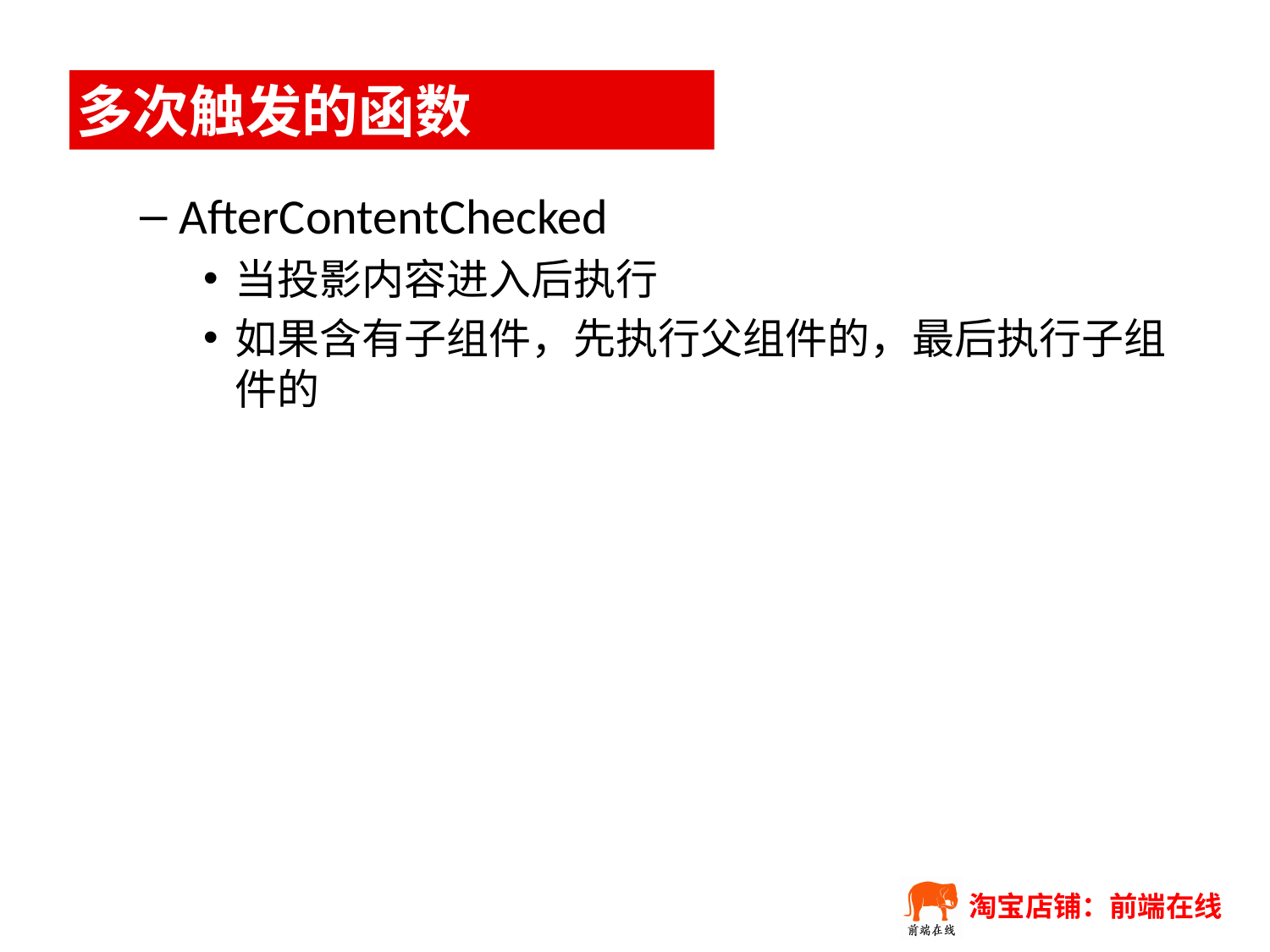

# 多次触发的函数
AfterContentChecked
当投影内容进入后执行
如果含有子组件，先执行父组件的，最后执行子组件的